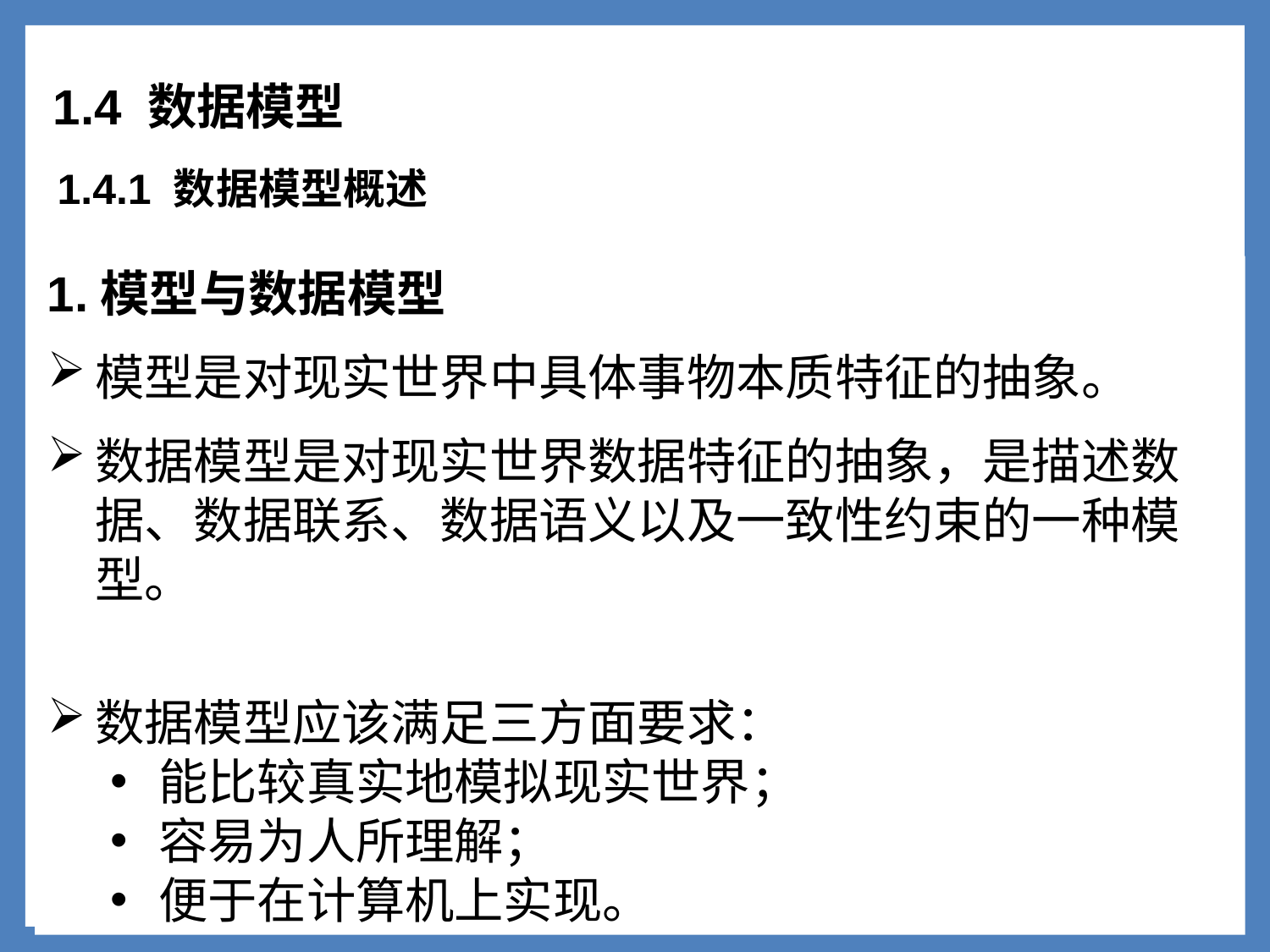

1.4 数据模型
1.4.1 数据模型概述
1.模型与数据模型
模型是对现实世界中具体事物本质特征的抽象。
数据模型是对现实世界数据特征的抽象，是描述数据、数据联系、数据语义以及一致性约束的一种模型。

数据模型应该满足三方面要求：
能比较真实地模拟现实世界；
容易为人所理解；
便于在计算机上实现。